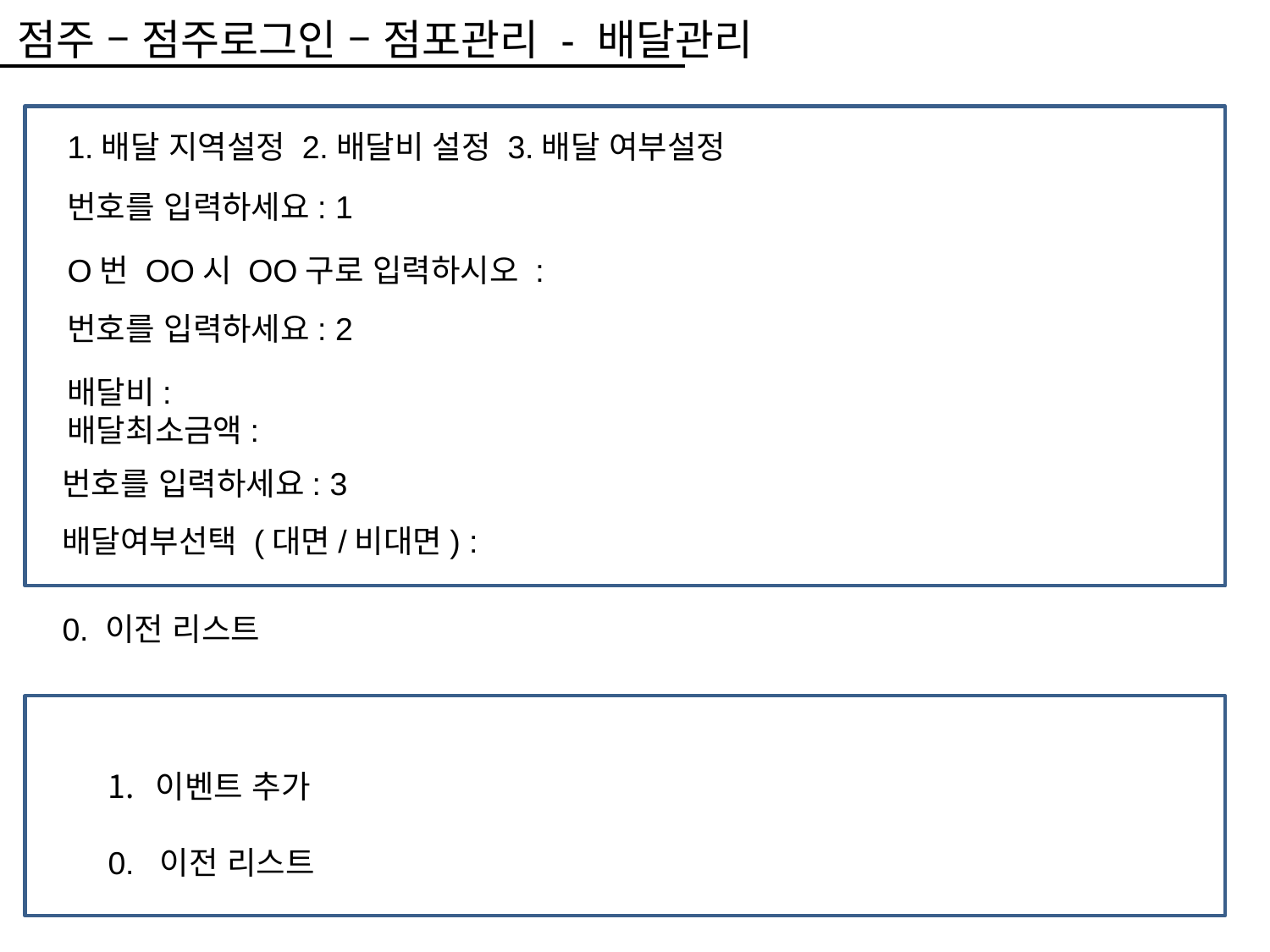

점주 – 점주로그인 – 점포관리 - 배달관리

1.배달 지역설정 2.배달비 설정 3.배달 여부설정
번호를 입력하세요: 1
O번 OO시 OO구로 입력하시오 :

번호를 입력하세요: 2
배달비:
배달최소금액:
번호를 입력하세요: 3
배달여부선택 (대면/비대면) :

0. 이전 리스트

이벤트 추가

0.  이전 리스트